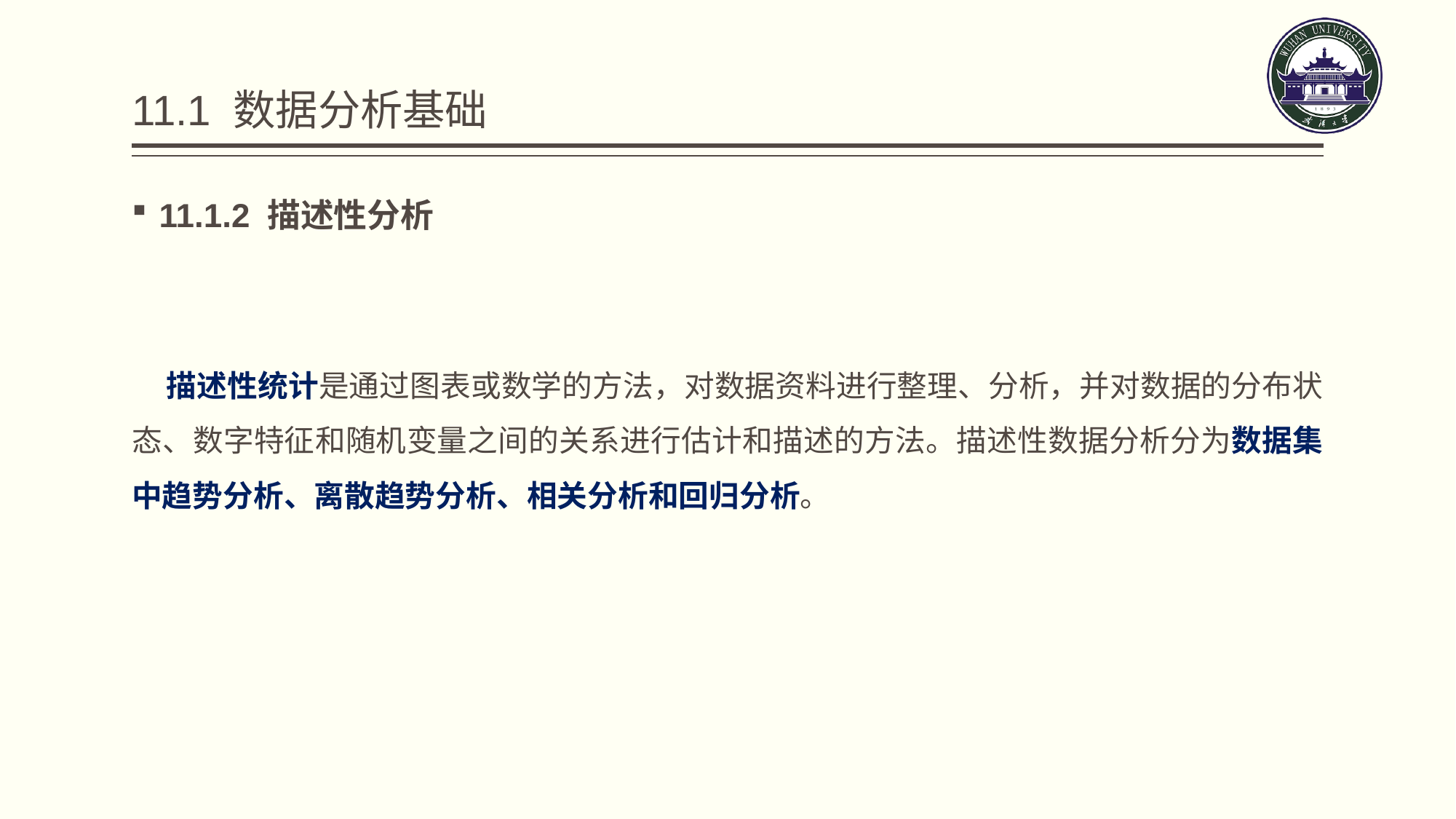

# 11.1 数据分析基础
11.1.2 描述性分析

    描述性统计是通过图表或数学的方法，对数据资料进行整理、分析，并对数据的分布状态、数字特征和随机变量之间的关系进行估计和描述的方法。描述性数据分析分为数据集中趋势分析、离散趋势分析、相关分析和回归分析。